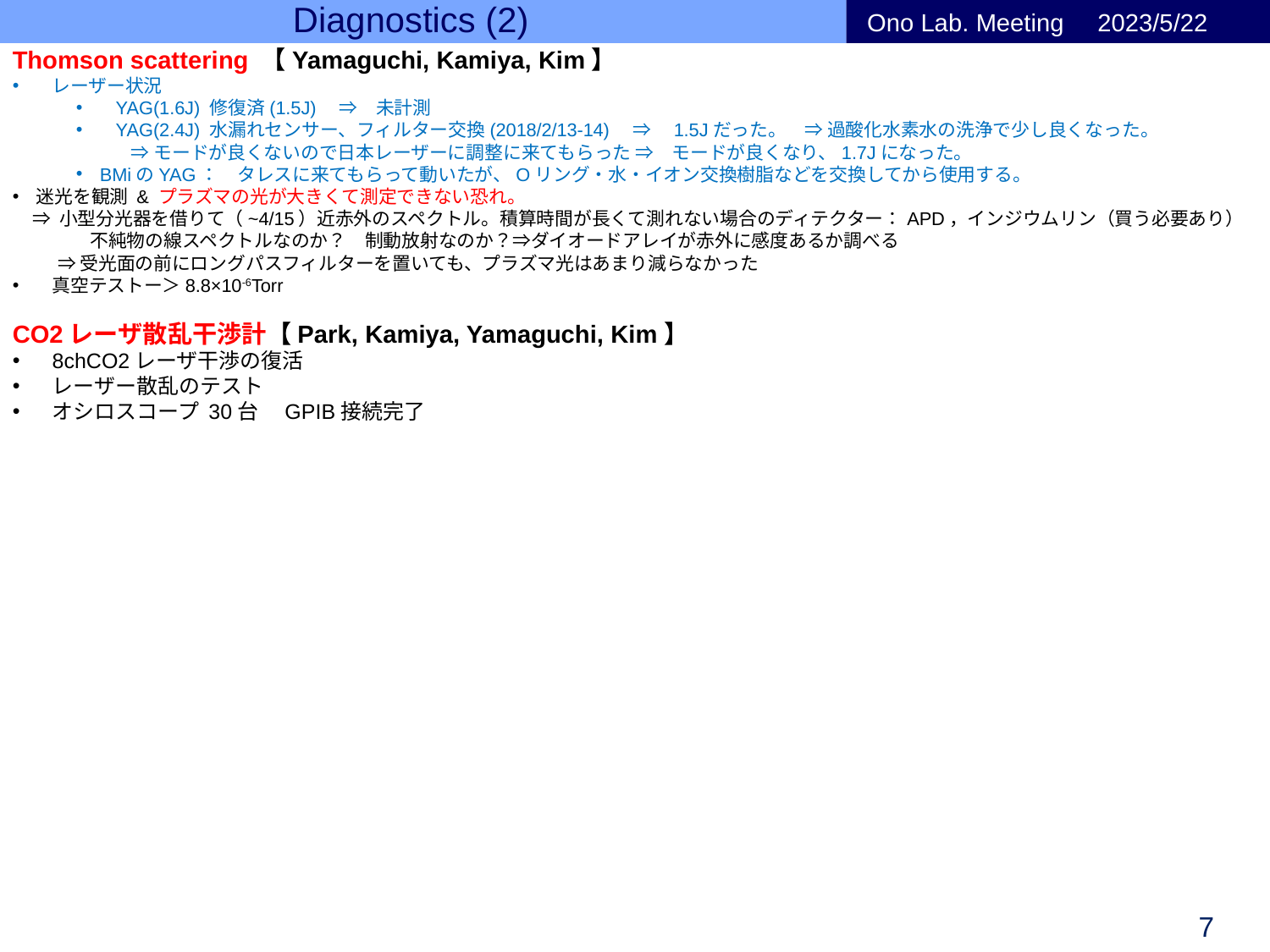

# Diagnostics (2)
2023/5/22
Ono Lab. Meeting
Thomson scattering 【Yamaguchi, Kamiya, Kim】
レーザー状況
YAG(1.6J) 修復済(1.5J)　⇒　未計測
YAG(2.4J) 水漏れセンサー、フィルター交換(2018/2/13-14)　⇒　1.5Jだった。　⇒ 過酸化水素水の洗浄で少し良くなった。
　　　⇒ モードが良くないので日本レーザーに調整に来てもらった ⇒　モードが良くなり、1.7Jになった。
BMiのYAG：　タレスに来てもらって動いたが、Oリング・水・イオン交換樹脂などを交換してから使用する。
迷光を観測 & プラズマの光が大きくて測定できない恐れ。
     ⇒ 小型分光器を借りて（~4/15）近赤外のスペクトル。積算時間が長くて測れない場合のディテクター：APD，インジウムリン（買う必要あり）
　　　　 不純物の線スペクトルなのか？　制動放射なのか？⇒ダイオードアレイが赤外に感度あるか調べる
 　　⇒ 受光面の前にロングパスフィルターを置いても、プラズマ光はあまり減らなかった
真空テストー＞8.8×10-6Torr

CO2レーザ散乱干渉計【Park, Kamiya, Yamaguchi, Kim】
8chCO2レーザ干渉の復活
レーザー散乱のテスト
オシロスコープ 30台　GPIB接続完了
7